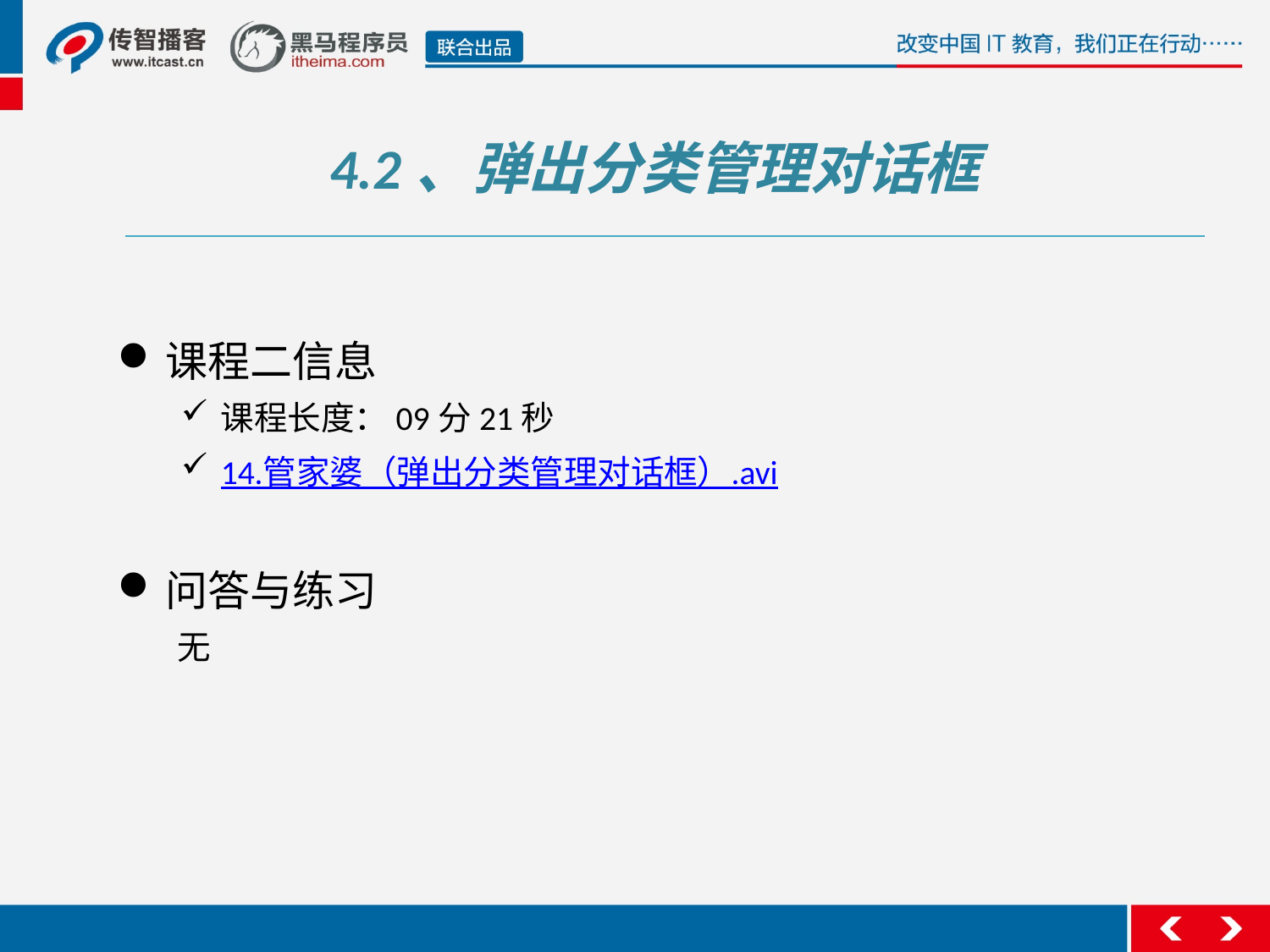

4.2、弹出分类管理对话框

课程二信息
课程长度：09分21秒
14.管家婆（弹出分类管理对话框）.avi

问答与练习
       无